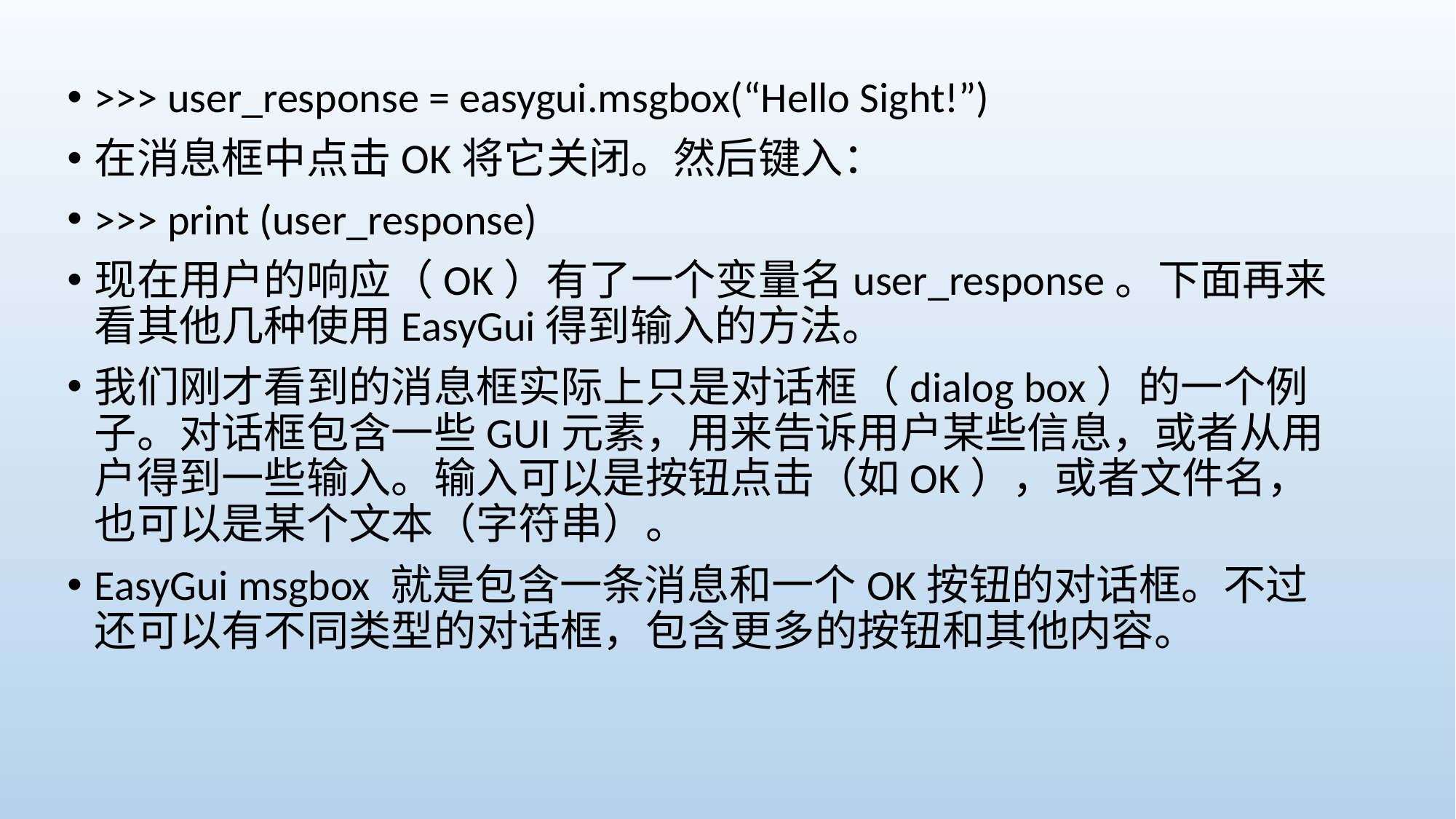

>>> user_response = easygui.msgbox(“Hello Sight!”)
在消息框中点击OK将它关闭。然后键入：
>>> print (user_response)
现在用户的响应（OK）有了一个变量名user_response。下面再来看其他几种使用EasyGui得到输入的方法。
我们刚才看到的消息框实际上只是对话框（dialog box）的一个例子。对话框包含一些GUI元素，用来告诉用户某些信息，或者从用户得到一些输入。输入可以是按钮点击（如OK），或者文件名，也可以是某个文本（字符串）。
EasyGui msgbox 就是包含一条消息和一个OK按钮的对话框。不过还可以有不同类型的对话框，包含更多的按钮和其他内容。